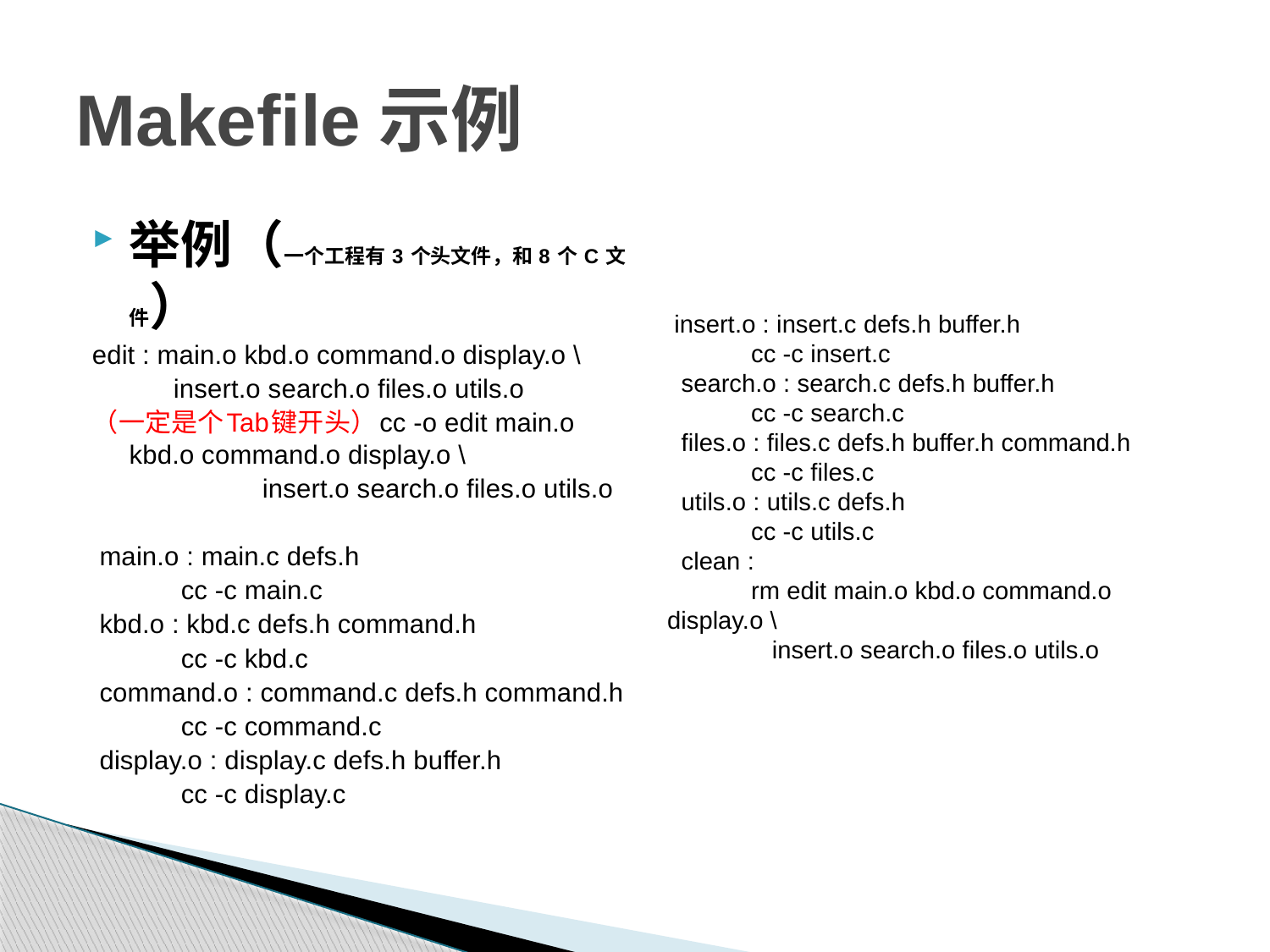

# Makefile示例
 insert.o : insert.c defs.h buffer.h
            cc -c insert.c
  search.o : search.c defs.h buffer.h
            cc -c search.c
  files.o : files.c defs.h buffer.h command.h
            cc -c files.c
  utils.o : utils.c defs.h
            cc -c utils.c
  clean :
            rm edit main.o kbd.o command.o display.o \
               insert.o search.o files.o utils.o
举例（一个工程有 3 个头文件，和 8 个 C 文件）
edit : main.o kbd.o command.o display.o \
           insert.o search.o files.o utils.o
（一定是个Tab键开头）cc -o edit main.o kbd.o command.o display.o \
                       insert.o search.o files.o utils.o

 main.o : main.c defs.h
            cc -c main.c
 kbd.o : kbd.c defs.h command.h
            cc -c kbd.c
 command.o : command.c defs.h command.h
            cc -c command.c
 display.o : display.c defs.h buffer.h
            cc -c display.c